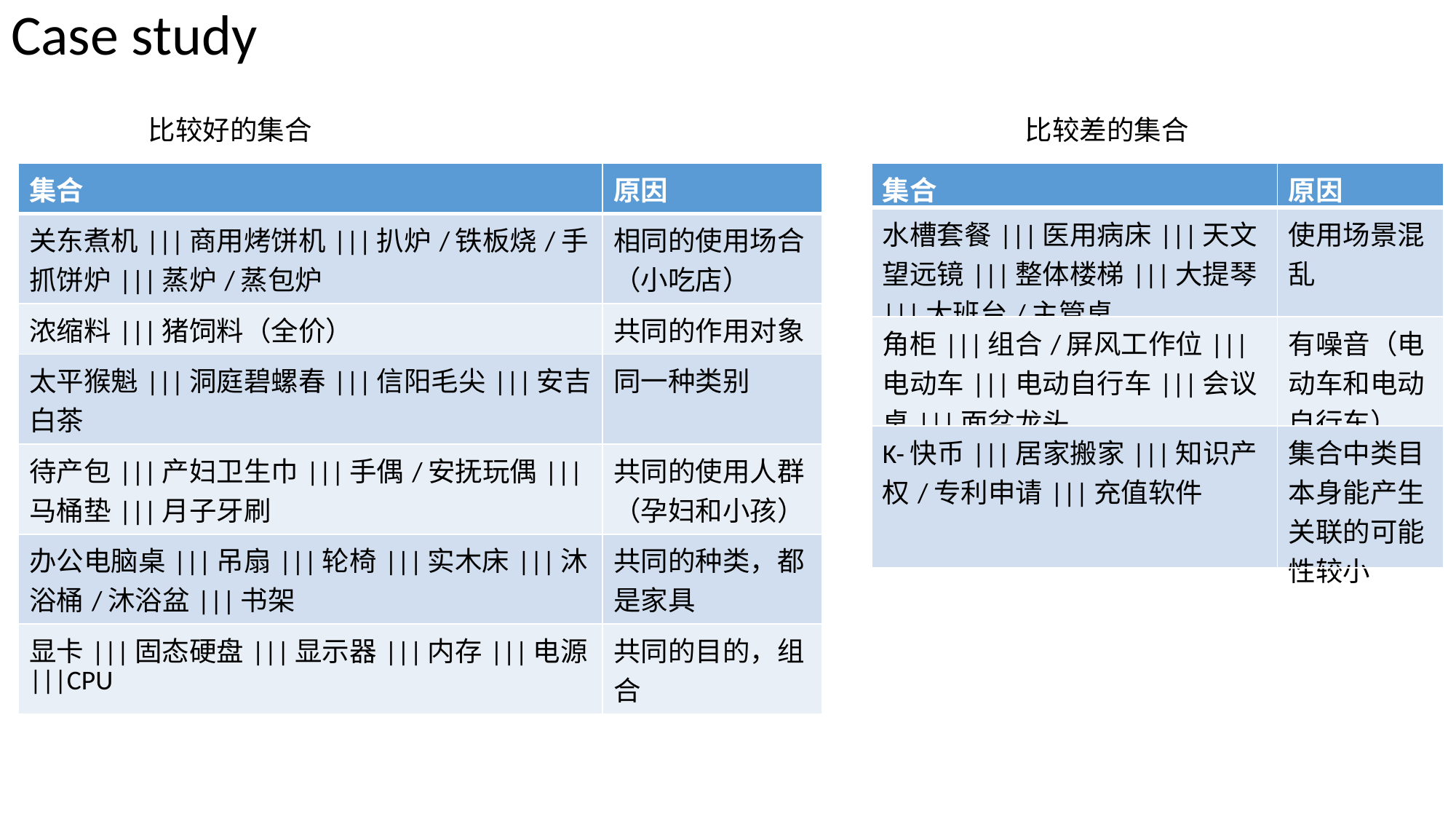

# Case study
比较好的集合
比较差的集合
| 集合 | 原因 |
| --- | --- |
| 关东煮机|||商用烤饼机|||扒炉/铁板烧/手抓饼炉|||蒸炉/蒸包炉 | 相同的使用场合（小吃店） |
| 浓缩料|||猪饲料（全价） | 共同的作用对象 |
| 太平猴魁|||洞庭碧螺春|||信阳毛尖|||安吉白茶 | 同一种类别 |
| 待产包|||产妇卫生巾|||手偶/安抚玩偶|||马桶垫|||月子牙刷 | 共同的使用人群（孕妇和小孩） |
| 办公电脑桌|||吊扇|||轮椅|||实木床|||沐浴桶/沐浴盆|||书架 | 共同的种类，都是家具 |
| 显卡|||固态硬盘|||显示器|||内存|||电源|||CPU | 共同的目的，组合 |
| 集合 | 原因 |
| --- | --- |
| 水槽套餐|||医用病床|||天文望远镜|||整体楼梯|||大提琴|||大班台/主管桌 | 使用场景混乱 |
| 角柜|||组合/屏风工作位|||电动车|||电动自行车|||会议桌|||面盆龙头 | 有噪音（电动车和电动自行车） |
| K-快币|||居家搬家|||知识产权/专利申请|||充值软件 | 集合中类目本身能产生关联的可能性较小 |